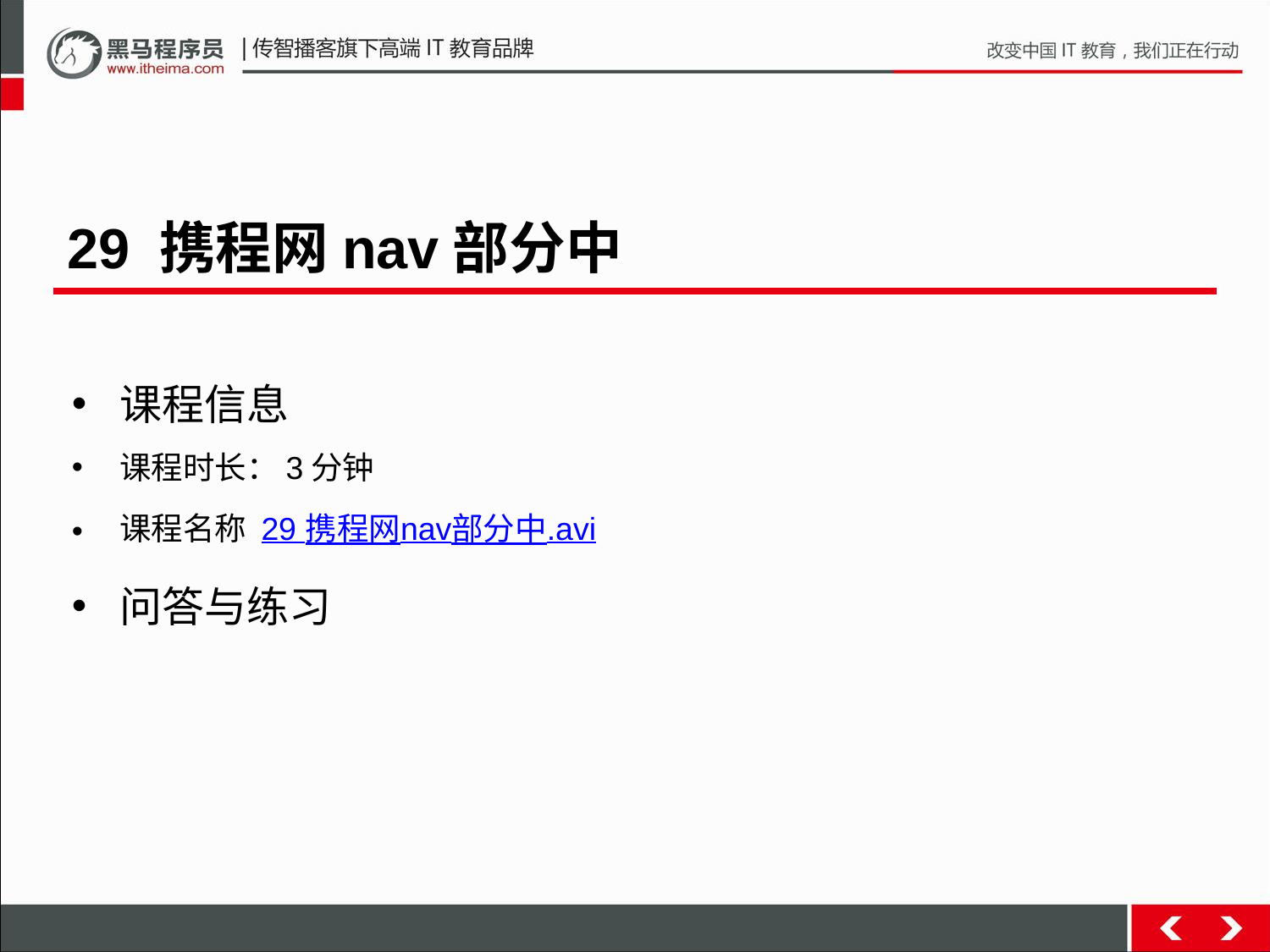

29 携程网nav部分中
课程信息
课程时长：3分钟
课程名称 29 携程网nav部分中.avi
问答与练习